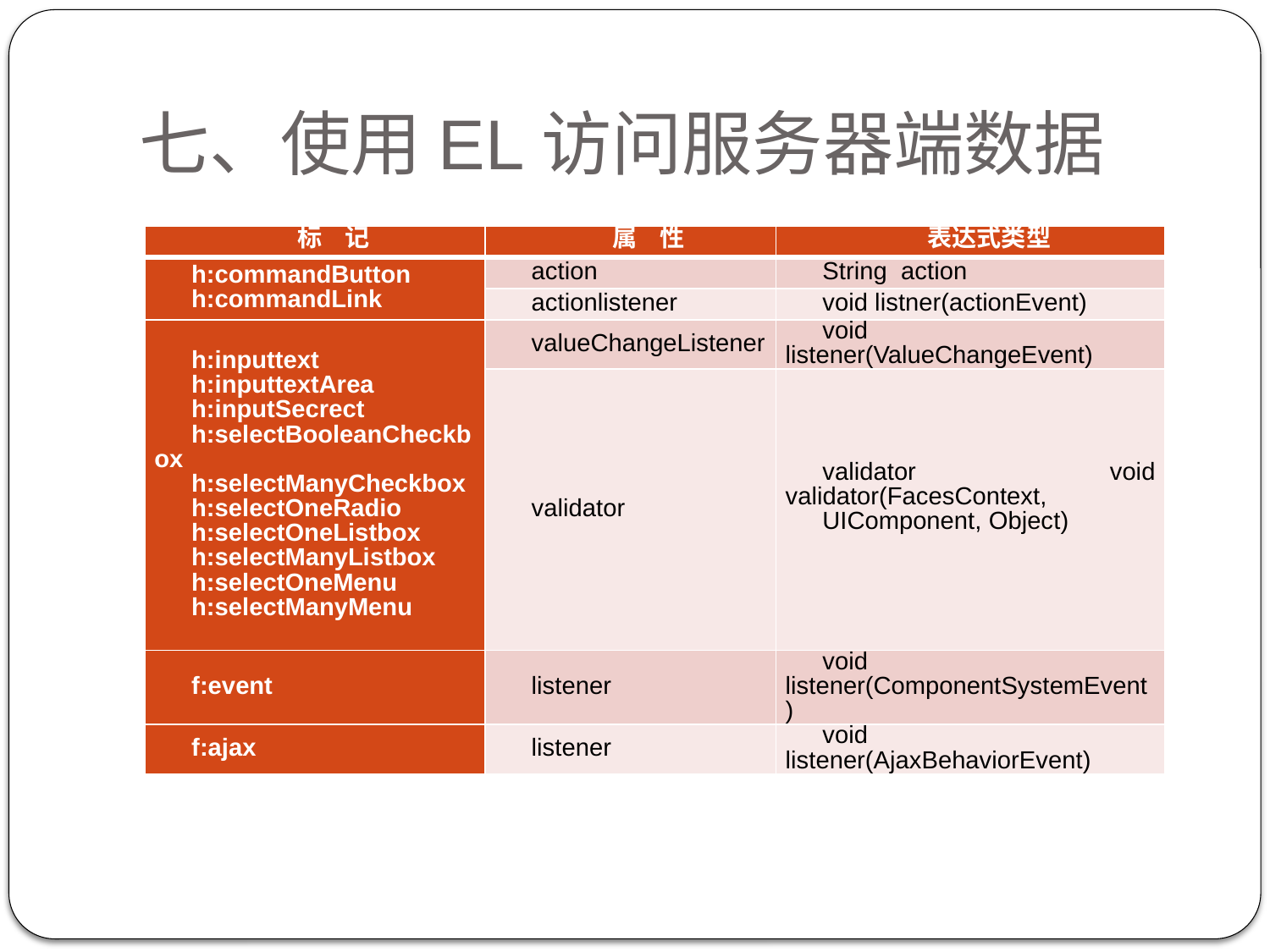

# 七、使用EL访问服务器端数据
| 标 记 | 属 性 | 表达式类型 |
| --- | --- | --- |
| h:commandButton h:commandLink | action | String action |
|  | actionlistener | void listner(actionEvent) |
| h:inputtext h:inputtextArea h:inputSecrect h:selectBooleanCheckbox h:selectManyCheckbox h:selectOneRadio h:selectOneListbox h:selectManyListbox h:selectOneMenu h:selectManyMenu | valueChangeListener | void listener(ValueChangeEvent) |
|  | validator | validator void validator(FacesContext, UIComponent, Object) |
| f:event | listener | void listener(ComponentSystemEvent) |
| f:ajax | listener | void listener(AjaxBehaviorEvent) |